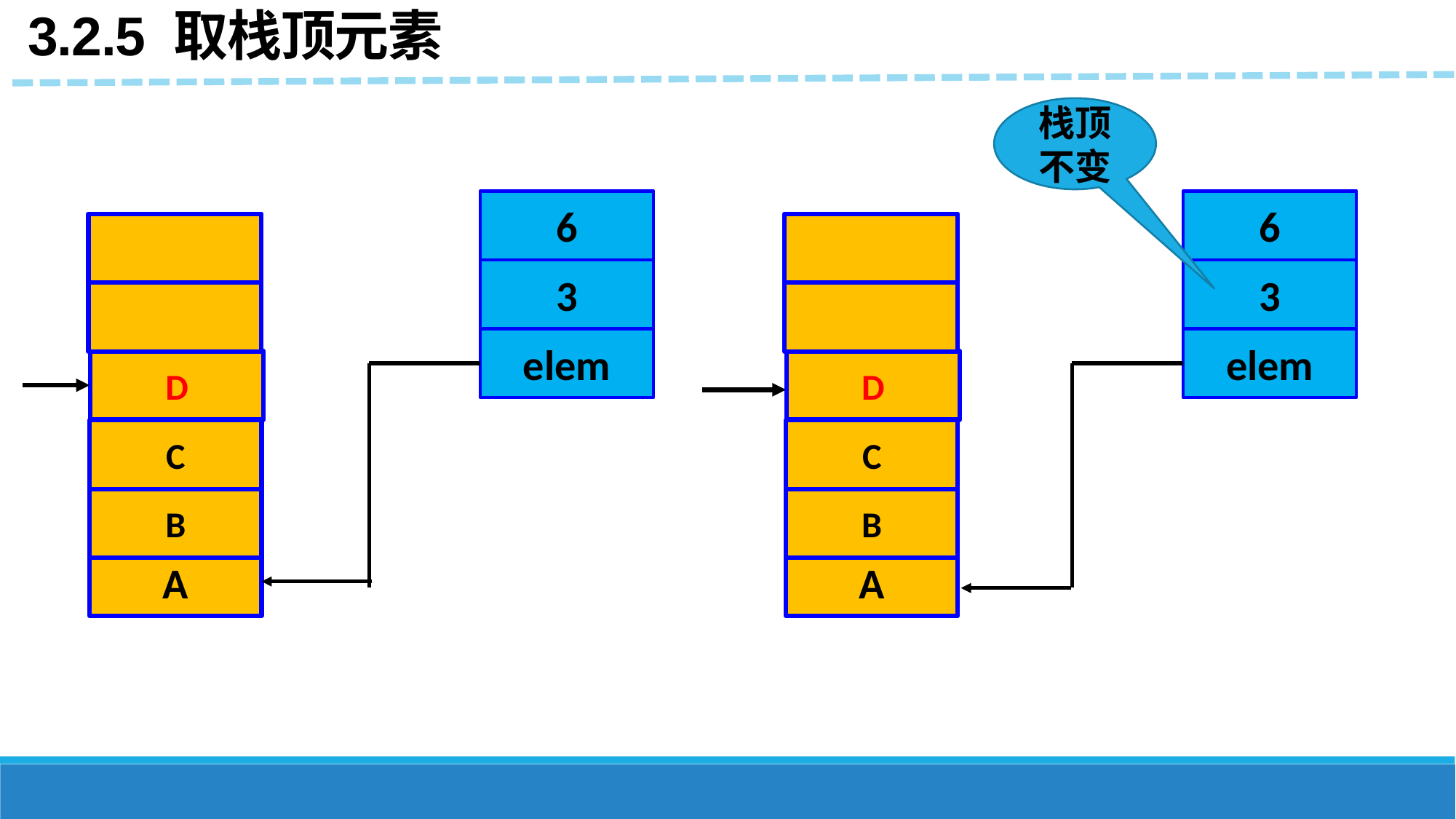

3.2.5 取栈顶元素

栈顶不变
6
3
elem
6
3
elem

D
C
B
A

D
C
B
A